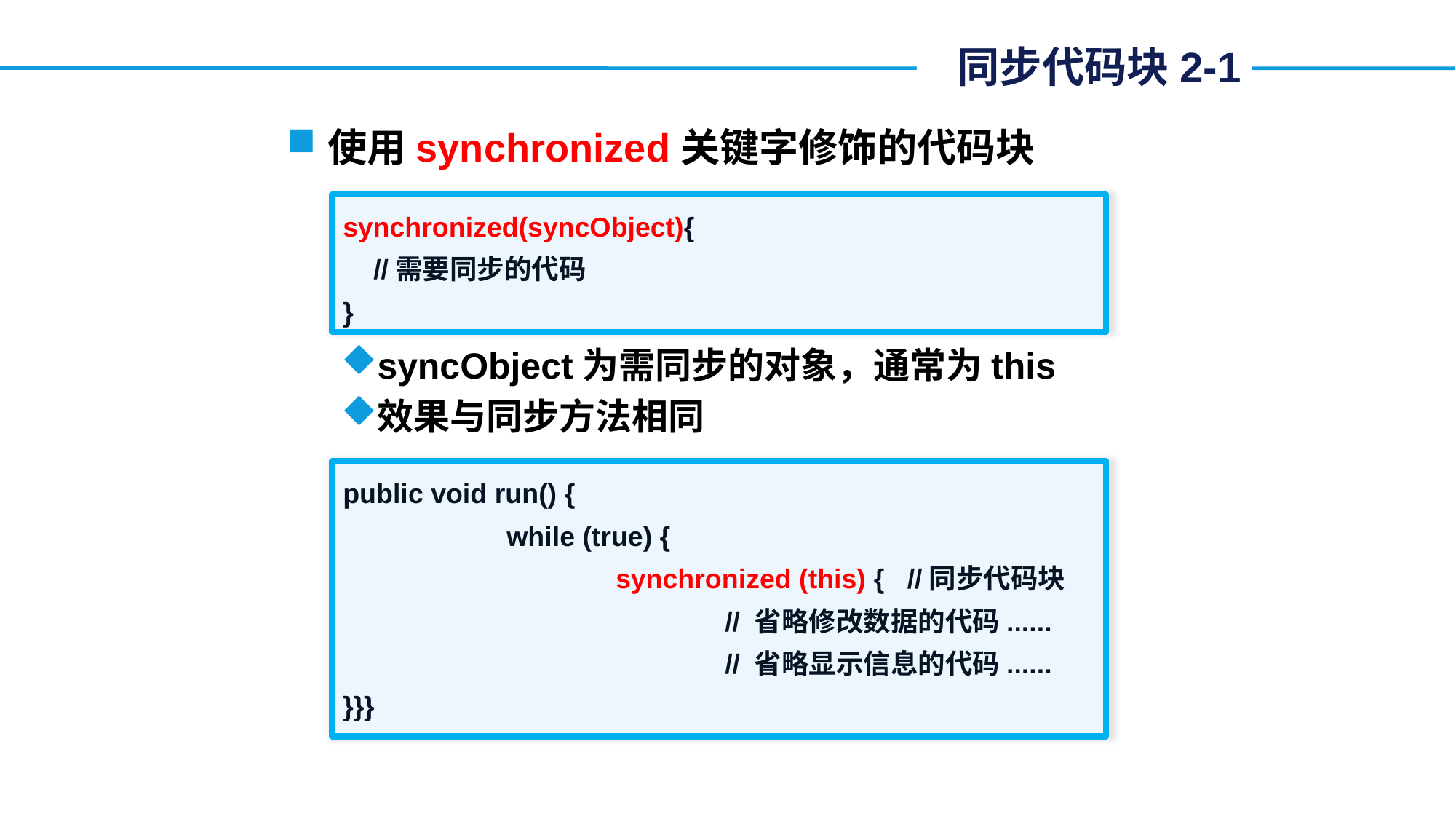

# 同步代码块2-1
使用synchronized关键字修饰的代码块

syncObject为需同步的对象，通常为this
效果与同步方法相同

synchronized(syncObject){
    //需要同步的代码
}
public void run() {
		while (true) {
			synchronized (this) {   //同步代码块
				// 省略修改数据的代码......
				// 省略显示信息的代码......
}}}